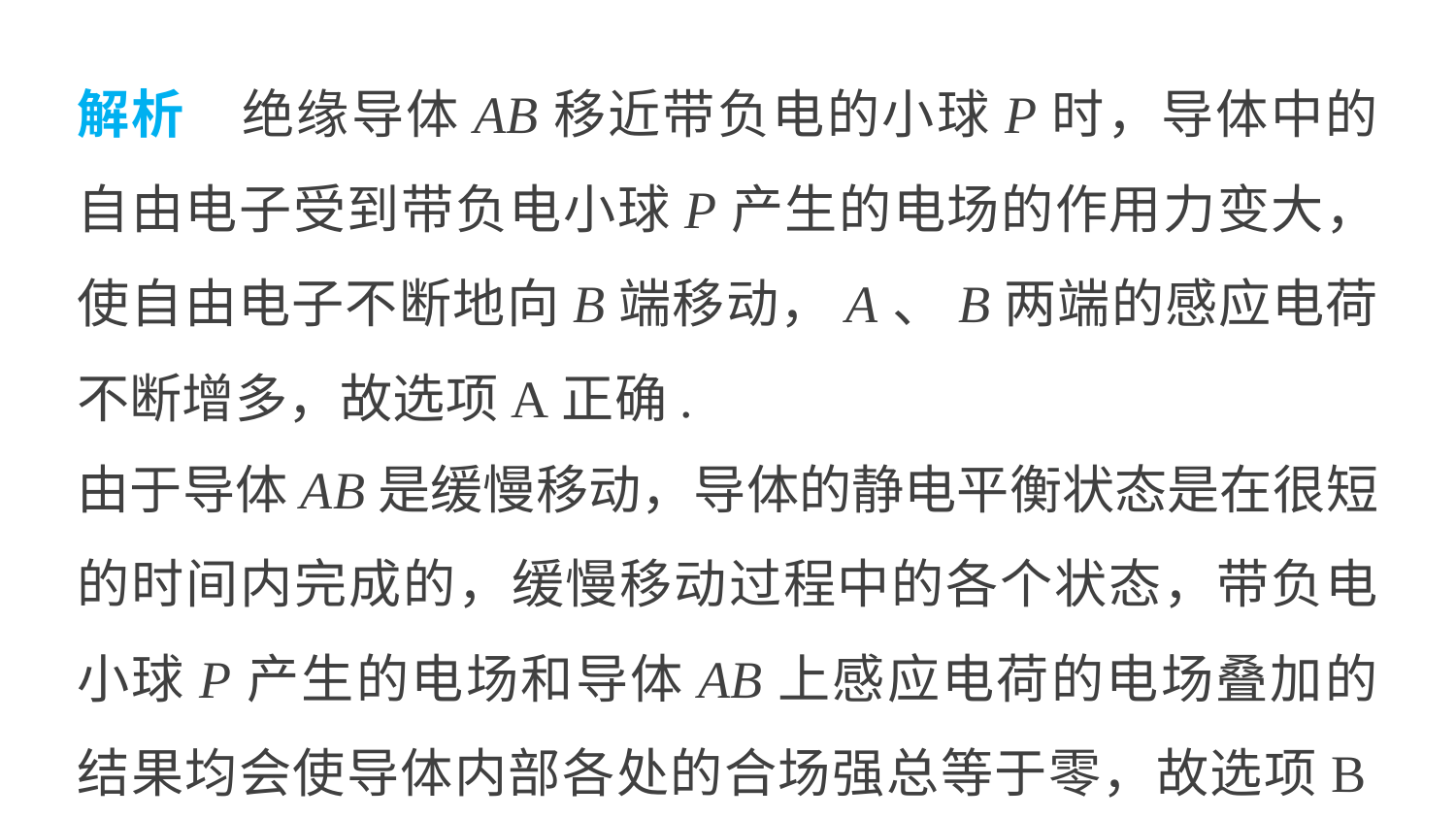

解析　绝缘导体AB移近带负电的小球P时，导体中的自由电子受到带负电小球P产生的电场的作用力变大，使自由电子不断地向B端移动，A、B两端的感应电荷不断增多，故选项A正确.
由于导体AB是缓慢移动，导体的静电平衡状态是在很短的时间内完成的，缓慢移动过程中的各个状态，带负电小球P产生的电场和导体AB上感应电荷的电场叠加的结果均会使导体内部各处的合场强总等于零，故选项B错误.